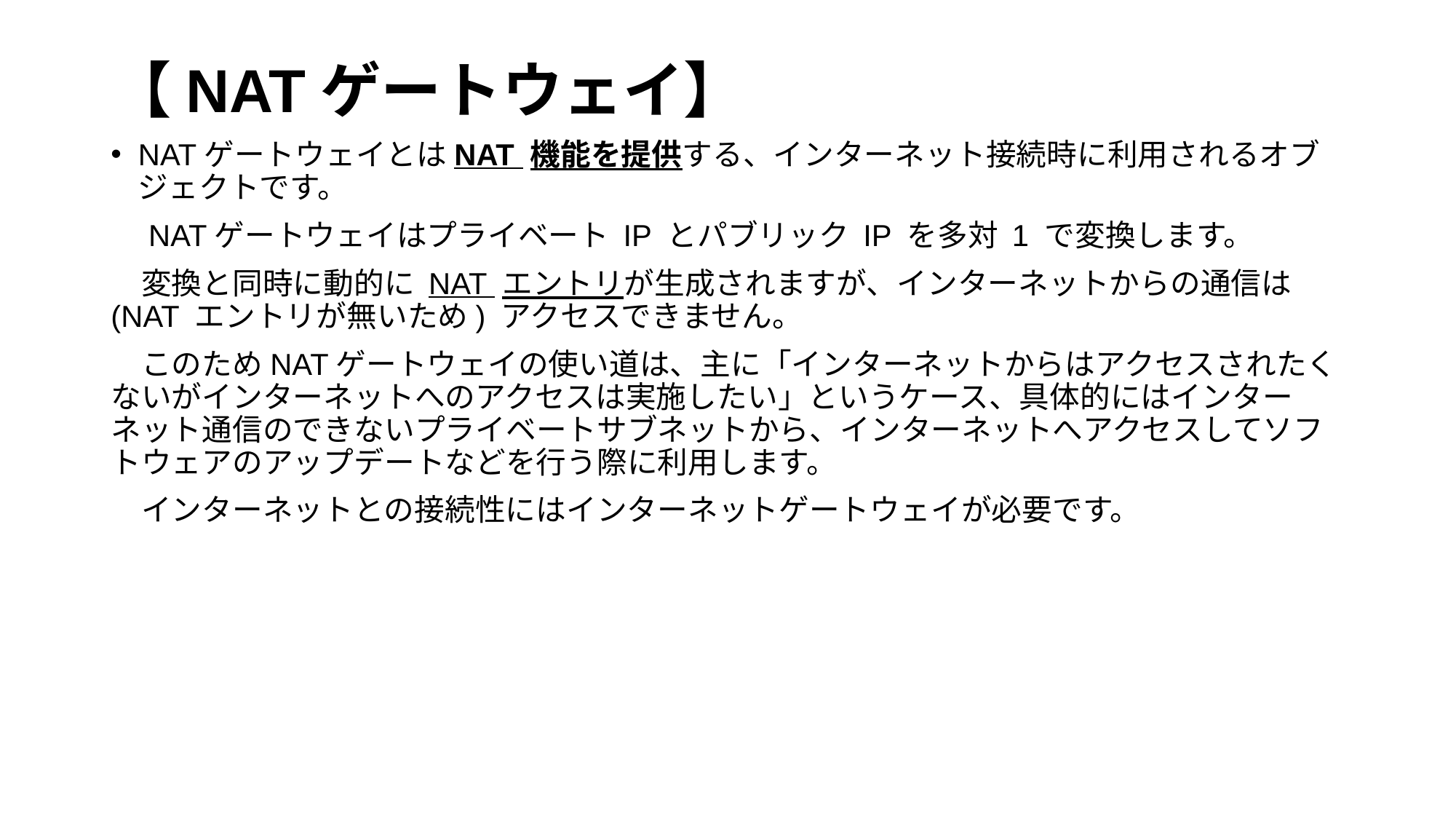

# 【NATゲートウェイ】
NATゲートウェイとはNAT 機能を提供する、インターネット接続時に利用されるオブジェクトです。
　NATゲートウェイはプライベート IP とパブリック IP を多対 1 で変換します。
　変換と同時に動的に NAT エントリが生成されますが、インターネットからの通信は (NAT エントリが無いため) アクセスできません。
　このためNATゲートウェイの使い道は、主に「インターネットからはアクセスされたくないがインターネットへのアクセスは実施したい」というケース、具体的にはインターネット通信のできないプライベートサブネットから、インターネットへアクセスしてソフトウェアのアップデートなどを行う際に利用します。
　インターネットとの接続性にはインターネットゲートウェイが必要です。